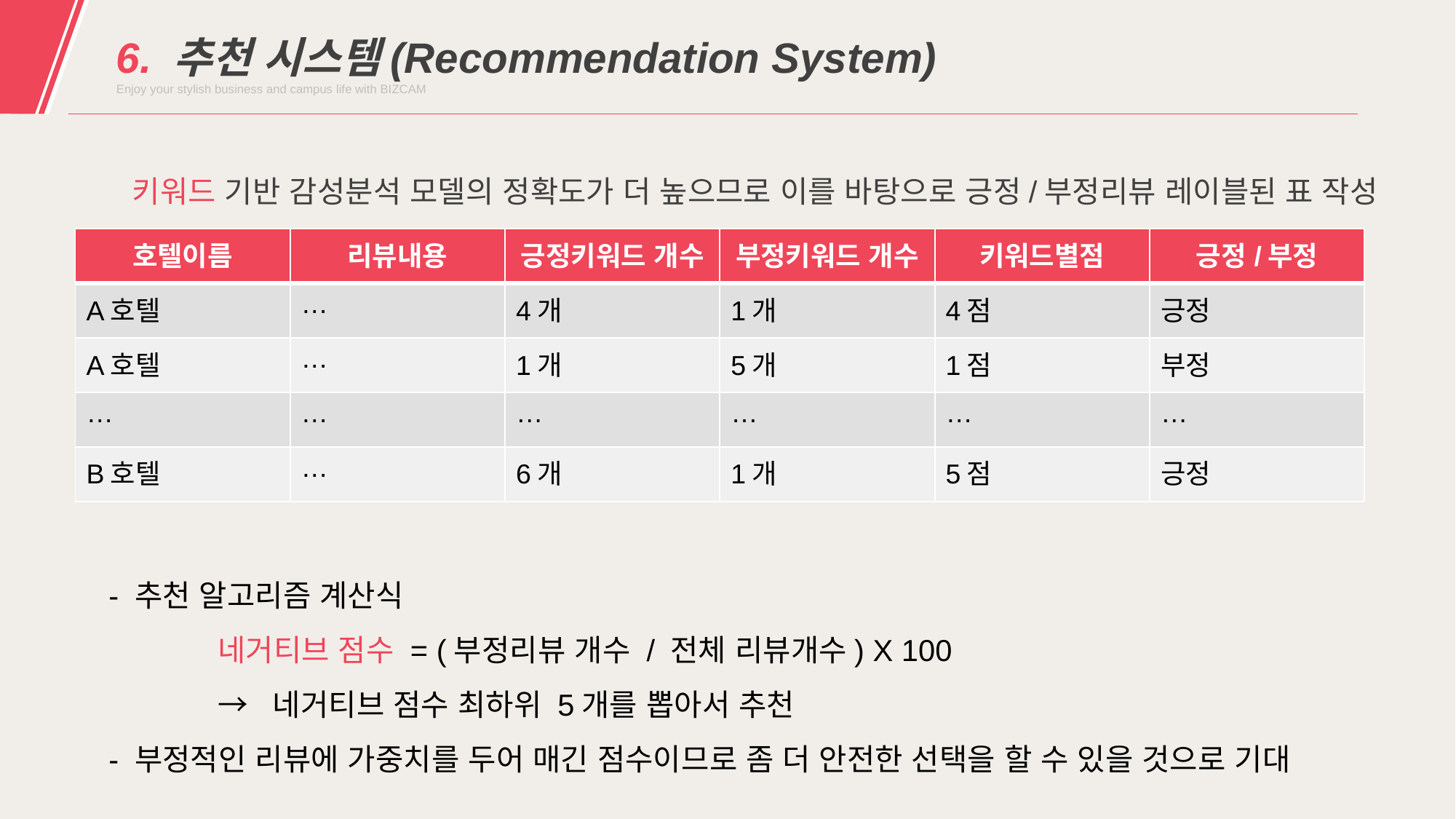

6. 추천 시스템(Recommendation System)
Enjoy your stylish business and campus life with BIZCAM

키워드 기반 감성분석 모델의 정확도가 더 높으므로 이를 바탕으로 긍정/부정리뷰 레이블된 표 작성
| 호텔이름 | 리뷰내용 | 긍정키워드 개수 | 부정키워드 개수 | 키워드별점 | 긍정/부정 |
| --- | --- | --- | --- | --- | --- |
| A호텔 | … | 4개 | 1개 | 4점 | 긍정 |
| A호텔 | … | 1개 | 5개 | 1점 | 부정 |
| … | … | … | … | … | … |
| B호텔 | … | 6개 | 1개 | 5점 | 긍정 |
- 추천 알고리즘 계산식
	네거티브 점수 = (부정리뷰 개수 / 전체 리뷰개수) X 100
	→  네거티브 점수 최하위 5개를 뽑아서 추천
- 부정적인 리뷰에 가중치를 두어 매긴 점수이므로 좀 더 안전한 선택을 할 수 있을 것으로 기대